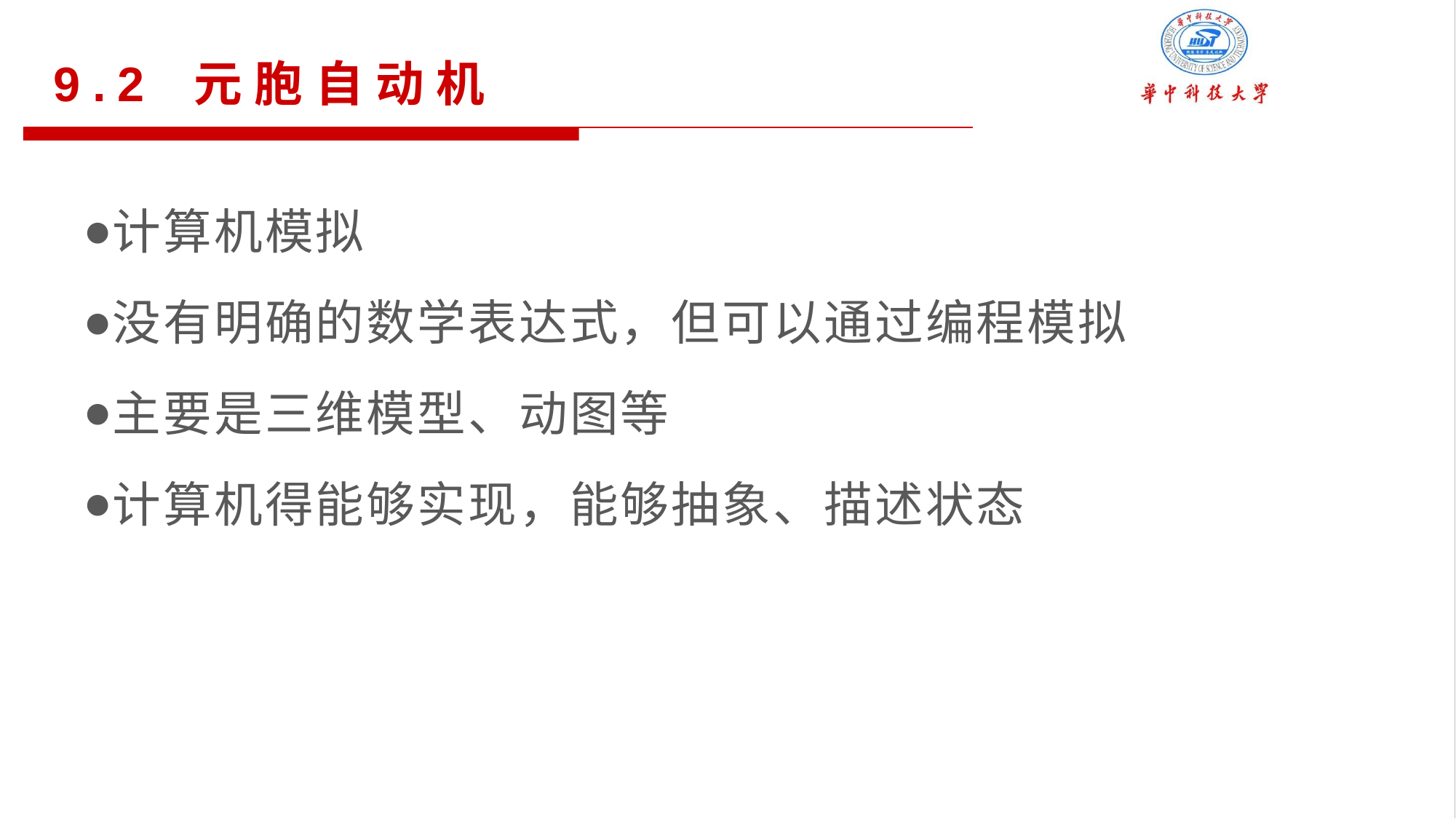

9.2 元胞自动机

计算机模拟
没有明确的数学表达式，但可以通过编程模拟
主要是三维模型、动图等
计算机得能够实现，能够抽象、描述状态